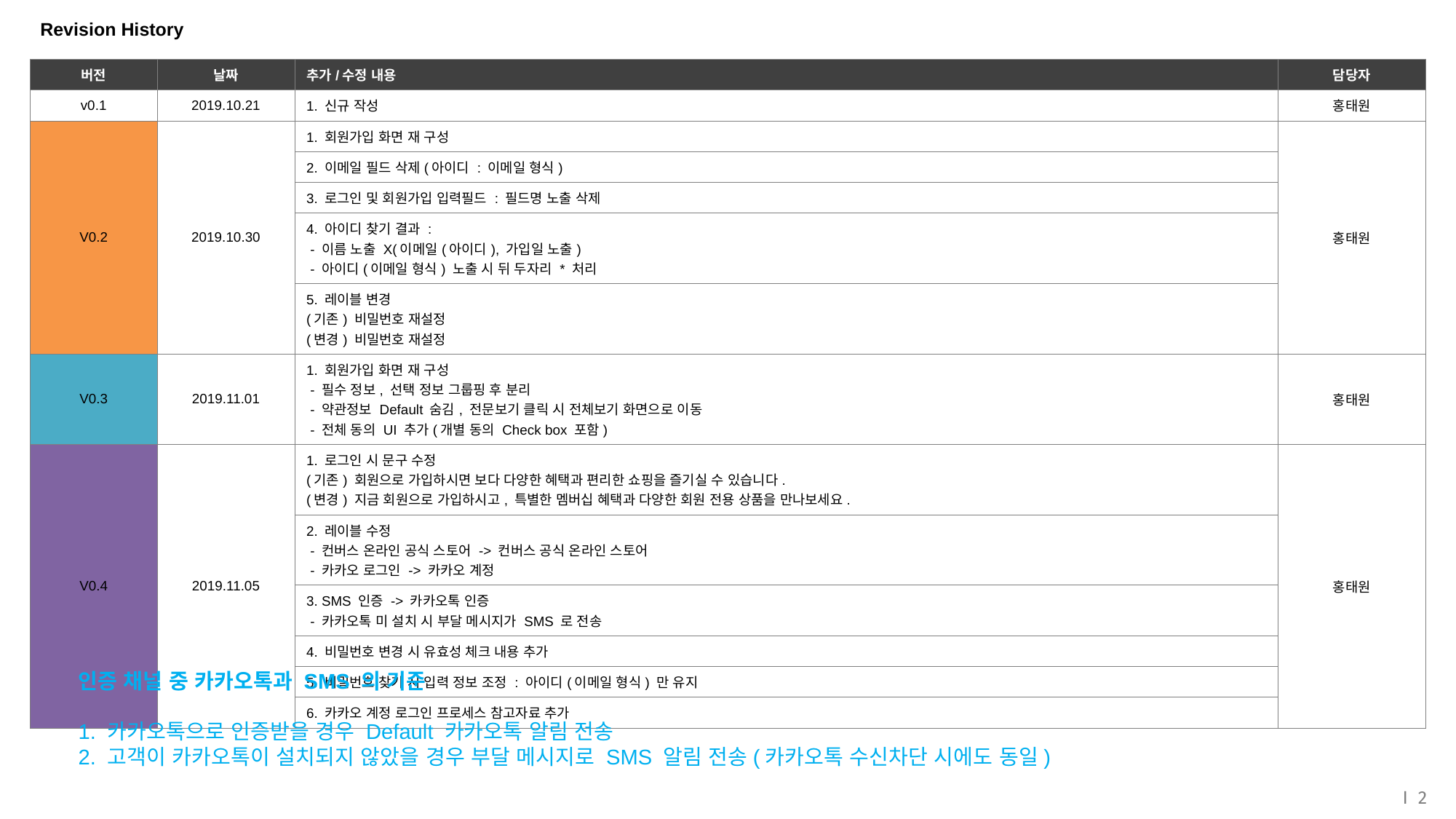

# Revision History
| 버전 | 날짜 | 추가/수정 내용 | 담당자 |
| --- | --- | --- | --- |
| v0.1 | 2019.10.21 | 1. 신규 작성 | 홍태원 |
| V0.2 | 2019.10.30 | 1. 회원가입 화면 재 구성 | 홍태원 |
|  |  | 2. 이메일 필드 삭제(아이디 : 이메일 형식) |  |
|  |  | 3. 로그인 및 회원가입 입력필드 : 필드명 노출 삭제 |  |
|  |  | 4. 아이디 찾기 결과 : - 이름 노출 X(이메일(아이디), 가입일 노출) - 아이디(이메일 형식) 노출 시 뒤 두자리 \* 처리 |  |
|  |  | 5. 레이블 변경 (기존) 비밀번호 재설정 (변경) 비밀번호 재설정 |  |
| V0.3 | 2019.11.01 | 1. 회원가입 화면 재 구성 - 필수 정보, 선택 정보 그룹핑 후 분리 - 약관정보 Default 숨김, 전문보기 클릭 시 전체보기 화면으로 이동 - 전체 동의 UI 추가(개별 동의 Check box 포함) | 홍태원 |
| V0.4 | 2019.11.05 | 1. 로그인 시 문구 수정 (기존) 회원으로 가입하시면 보다 다양한 혜택과 편리한 쇼핑을 즐기실 수 있습니다. (변경) 지금 회원으로 가입하시고, 특별한 멤버십 혜택과 다양한 회원 전용 상품을 만나보세요. | 홍태원 |
|  |  | 2. 레이블 수정 - 컨버스 온라인 공식 스토어 -> 컨버스 공식 온라인 스토어 - 카카오 로그인 -> 카카오 계정 |  |
|  |  | 3. SMS 인증 -> 카카오톡 인증 - 카카오톡 미 설치 시 부달 메시지가 SMS 로 전송 |  |
|  |  | 4. 비밀번호 변경 시 유효성 체크 내용 추가 |  |
|  |  | 5. 비밀번호 찾기 시 입력 정보 조정 : 아이디(이메일 형식) 만 유지 |  |
|  |  | 6. 카카오 계정 로그인 프로세스 참고자료 추가 |  |
인증 채널 중 카카오톡과 SMS 의 기준

1. 카카오톡으로 인증받을 경우 Default 카카오톡 알림 전송
2. 고객이 카카오톡이 설치되지 않았을 경우 부달 메시지로 SMS 알림 전송(카카오톡 수신차단 시에도 동일)